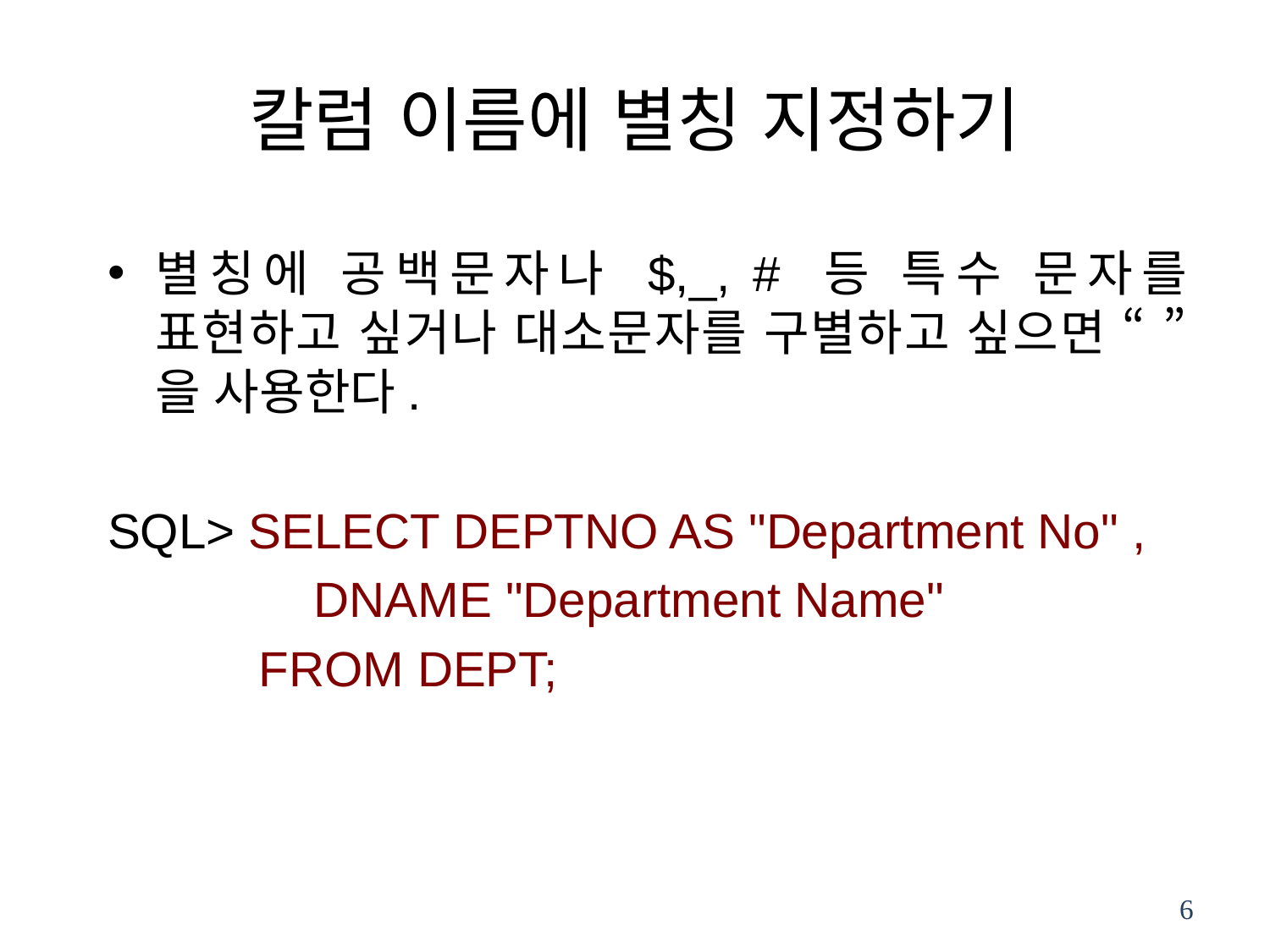

# 칼럼 이름에 별칭 지정하기
별칭에 공백문자나 $,_, # 등 특수 문자를 표현하고 싶거나 대소문자를 구별하고 싶으면 “ ”을 사용한다.

SQL> SELECT DEPTNO AS "Department No" ,
               DNAME "Department Name"
           FROM DEPT;

6